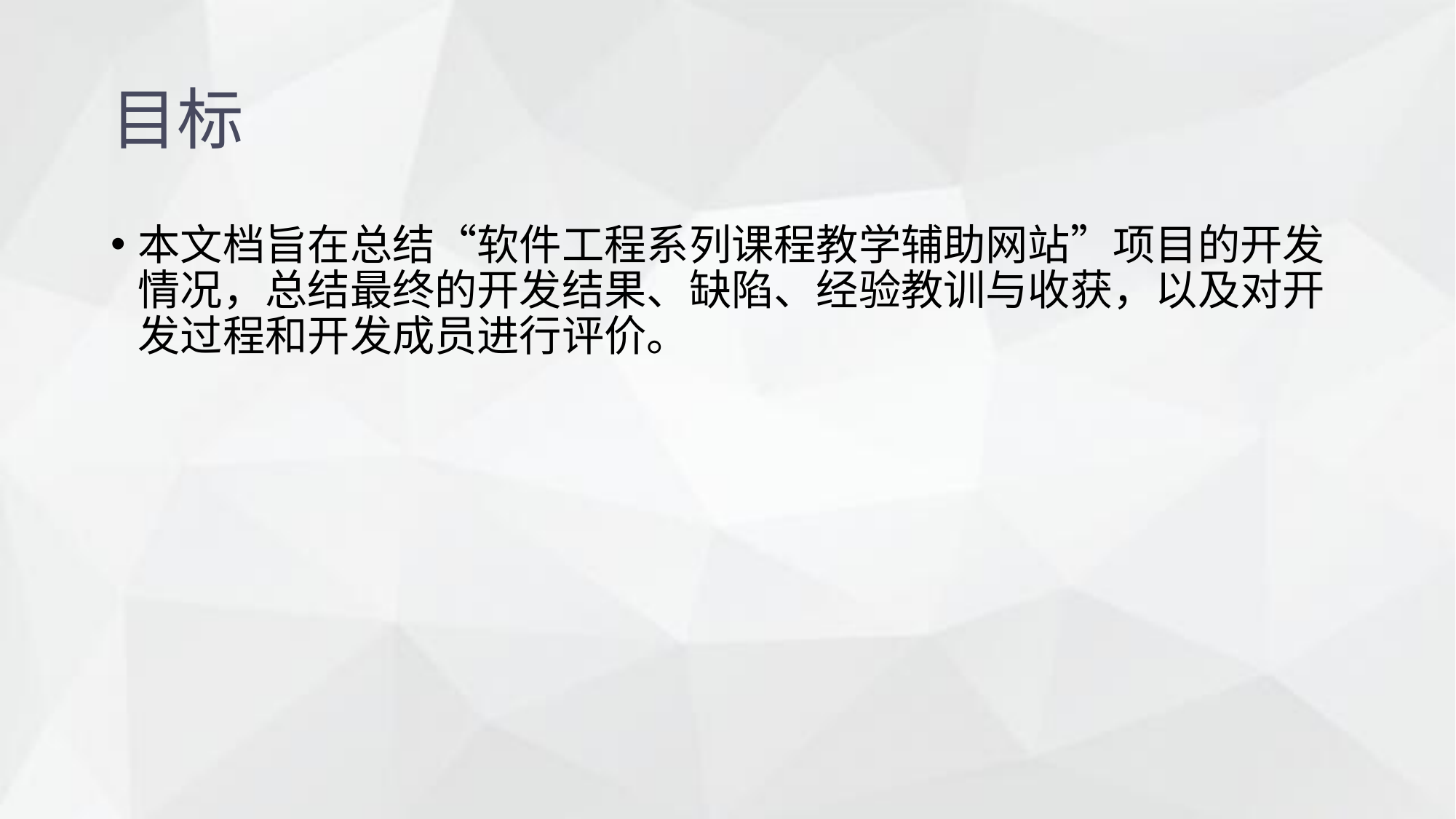

目标
本文档旨在总结“软件工程系列课程教学辅助网站”项目的开发情况，总结最终的开发结果、缺陷、经验教训与收获，以及对开发过程和开发成员进行评价。